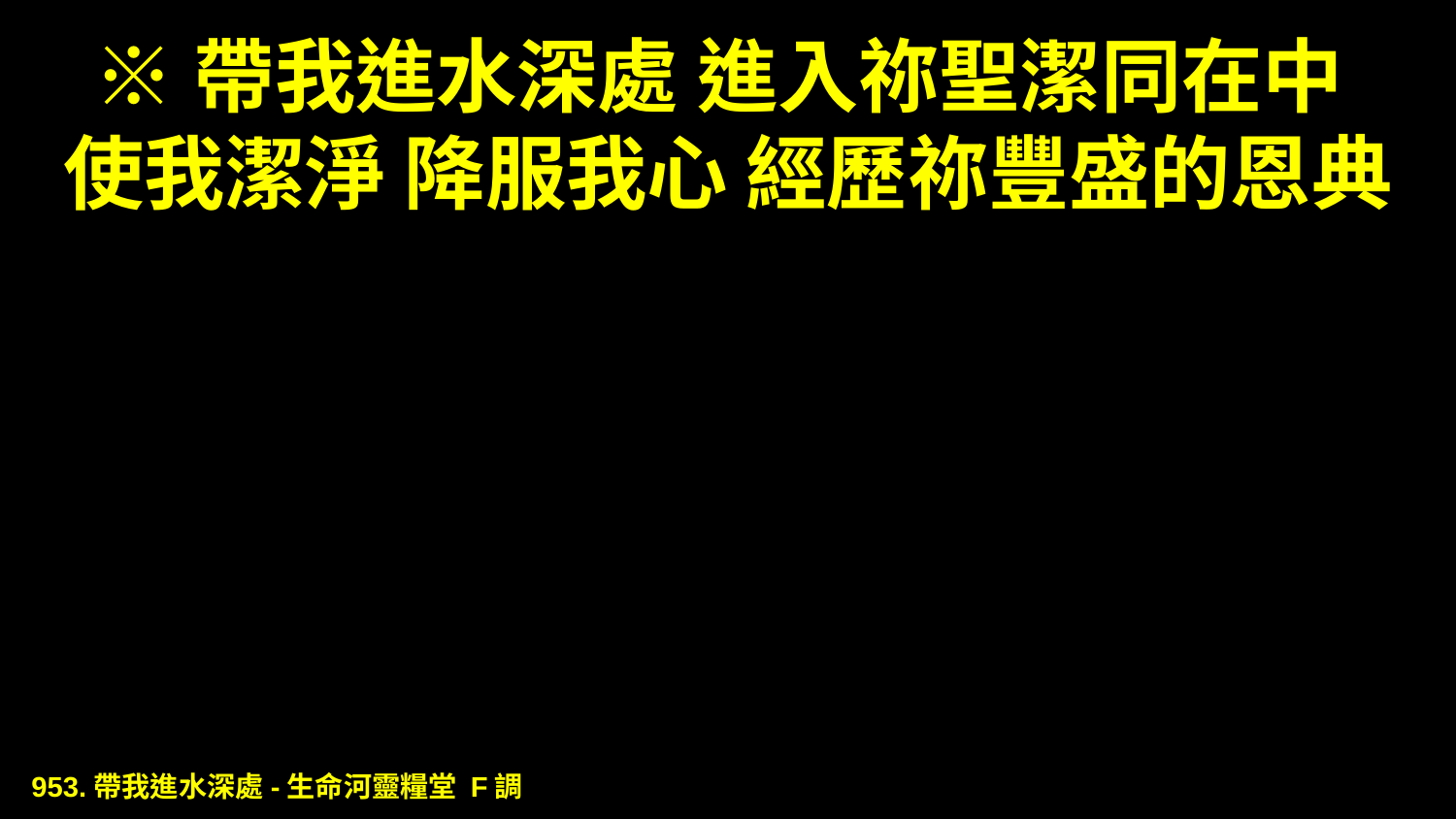

# ※帶我進水深處 進入祢聖潔同在中 使我潔淨 降服我心 經歷祢豐盛的恩典
953.帶我進水深處-生命河靈糧堂 F調